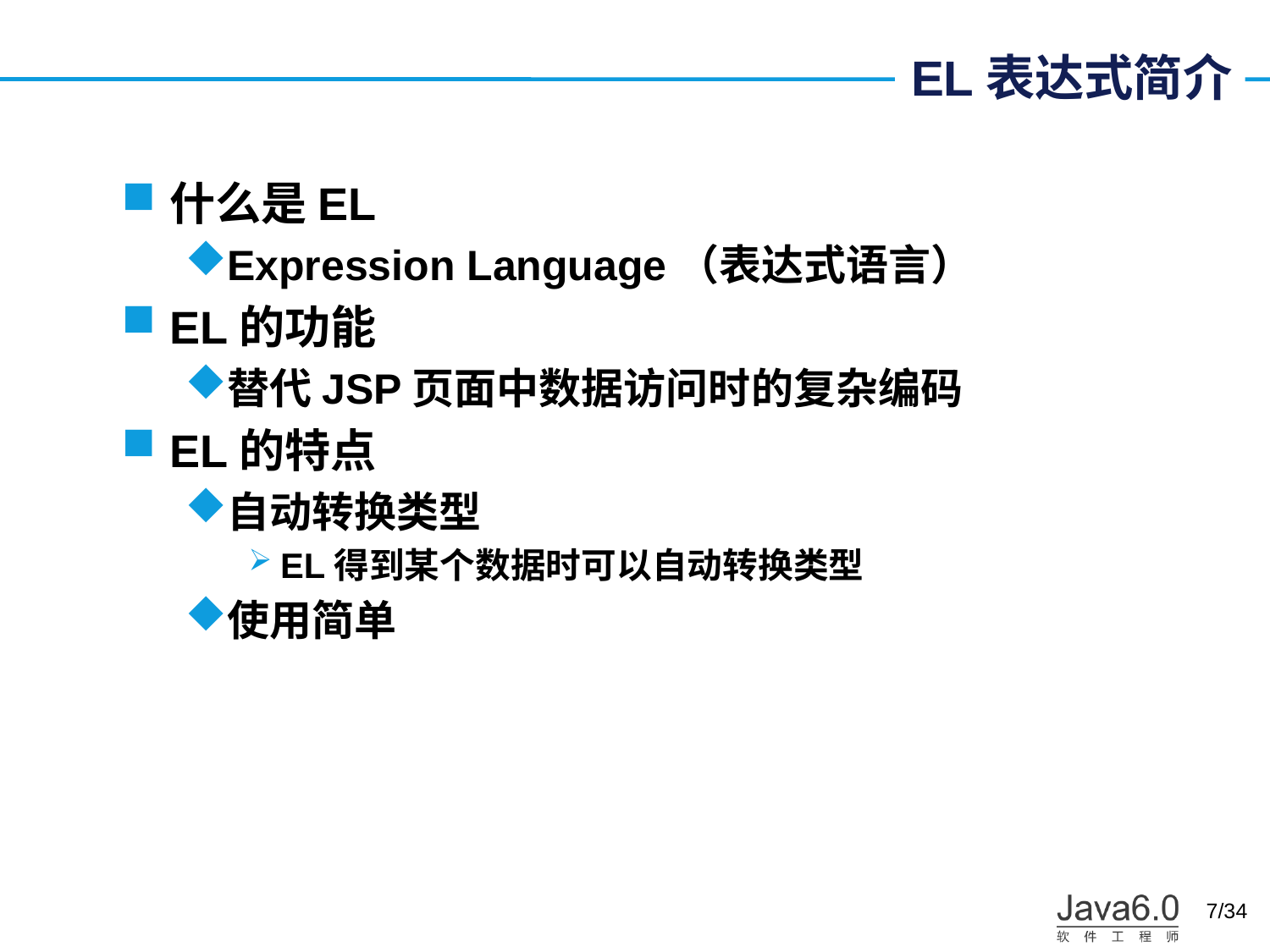

# EL表达式简介
什么是EL
Expression Language（表达式语言）
EL的功能
替代JSP页面中数据访问时的复杂编码
EL的特点
自动转换类型
EL得到某个数据时可以自动转换类型
使用简单

7/34